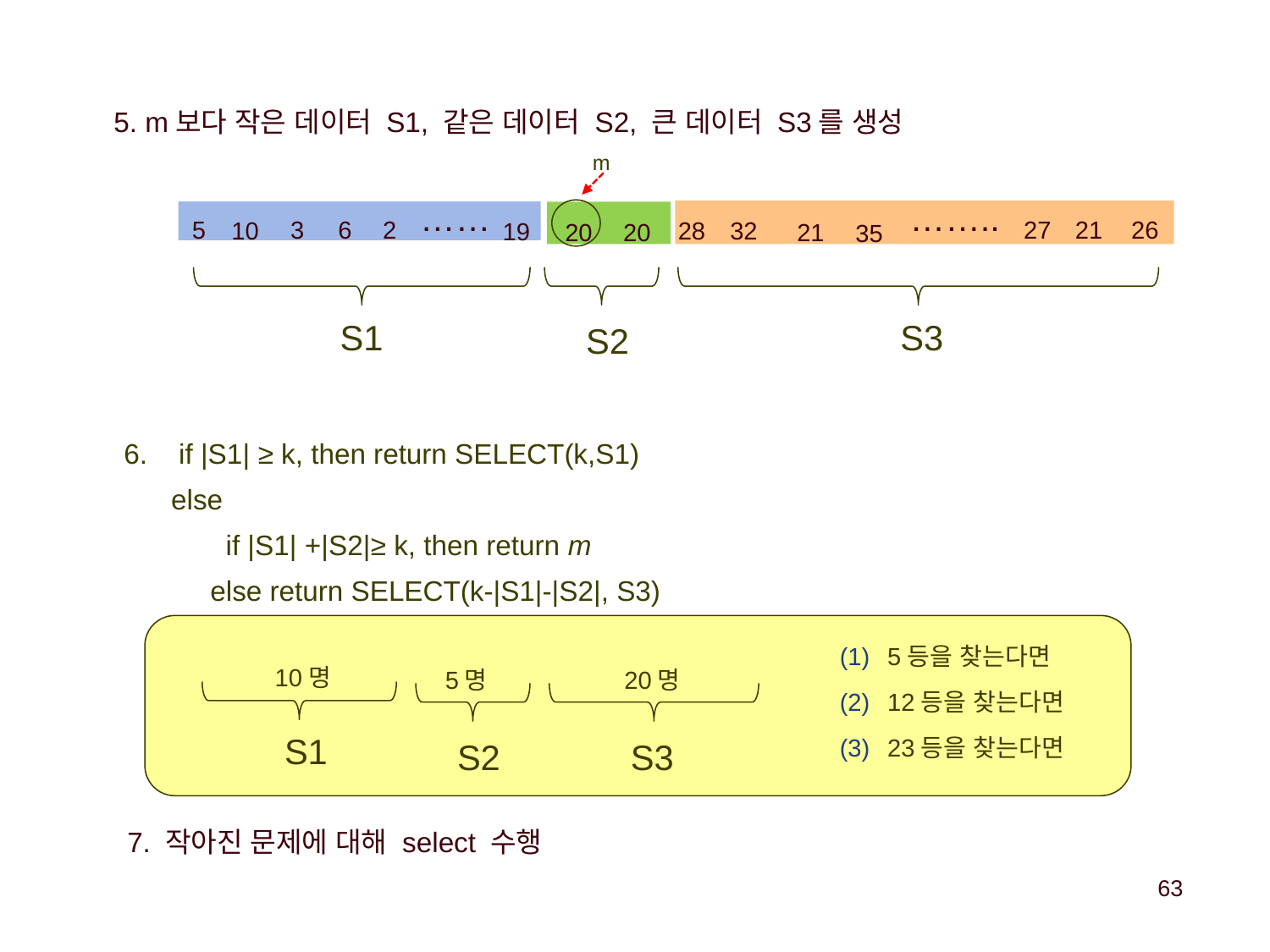

5. m보다 작은 데이터 S1, 같은 데이터 S2, 큰 데이터 S3를 생성

m
……
……..
3
5
2
27
21
6
26
28
10
32
19

21
20

20
35

S1
S3
S2
6.    if |S1| ≥ k, then return SELECT(k,S1)
      else
             if |S1| +|S2|≥ k, then return m
           else return SELECT(k-|S1|-|S2|, S3)

5등을 찾는다면
12등을 찾는다면
23등을 찾는다면
10명
5명
20명

S1
S3
S2
7. 작아진 문제에 대해 select 수행
63